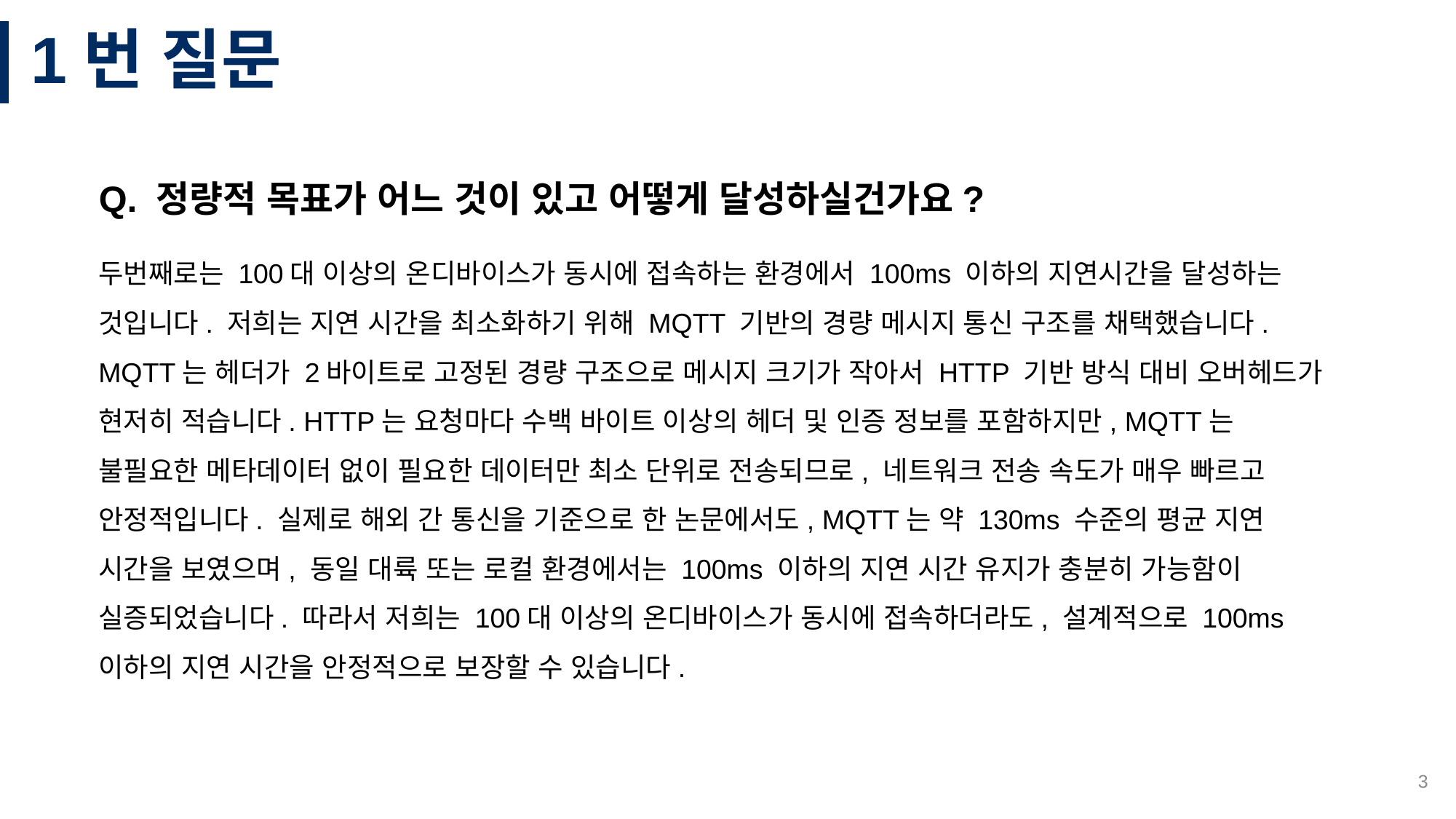

# 1번 질문
Q. 정량적 목표가 어느 것이 있고 어떻게 달성하실건가요?
두번째로는 100대 이상의 온디바이스가 동시에 접속하는 환경에서 100ms 이하의 지연시간을 달성하는 것입니다. 저희는 지연 시간을 최소화하기 위해 MQTT 기반의 경량 메시지 통신 구조를 채택했습니다. MQTT는 헤더가 2바이트로 고정된 경량 구조으로 메시지 크기가 작아서 HTTP 기반 방식 대비 오버헤드가 현저히 적습니다. HTTP는 요청마다 수백 바이트 이상의 헤더 및 인증 정보를 포함하지만, MQTT는 불필요한 메타데이터 없이 필요한 데이터만 최소 단위로 전송되므로, 네트워크 전송 속도가 매우 빠르고 안정적입니다. 실제로 해외 간 통신을 기준으로 한 논문에서도, MQTT는 약 130ms 수준의 평균 지연 시간을 보였으며, 동일 대륙 또는 로컬 환경에서는 100ms 이하의 지연 시간 유지가 충분히 가능함이 실증되었습니다. 따라서 저희는 100대 이상의 온디바이스가 동시에 접속하더라도, 설계적으로 100ms 이하의 지연 시간을 안정적으로 보장할 수 있습니다.
3